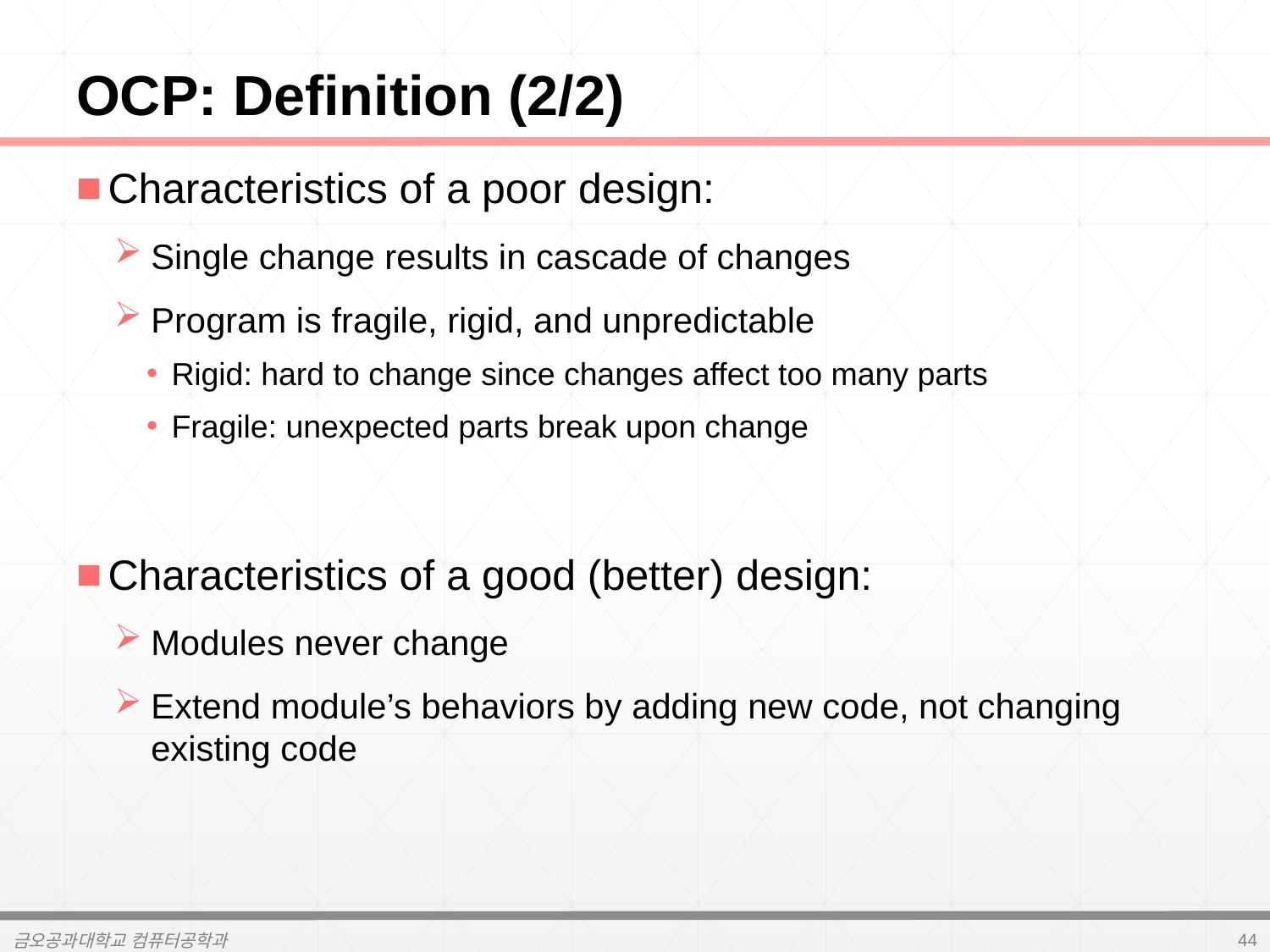

# OCP: Definition (2/2)
Characteristics of a poor design:
Single change results in cascade of changes
Program is fragile, rigid, and unpredictable
Rigid: hard to change since changes affect too many parts
Fragile: unexpected parts break upon change

Characteristics of a good (better) design:
Modules never change
Extend module’s behaviors by adding new code, not changing existing code
44
금오공과대학교 컴퓨터공학과